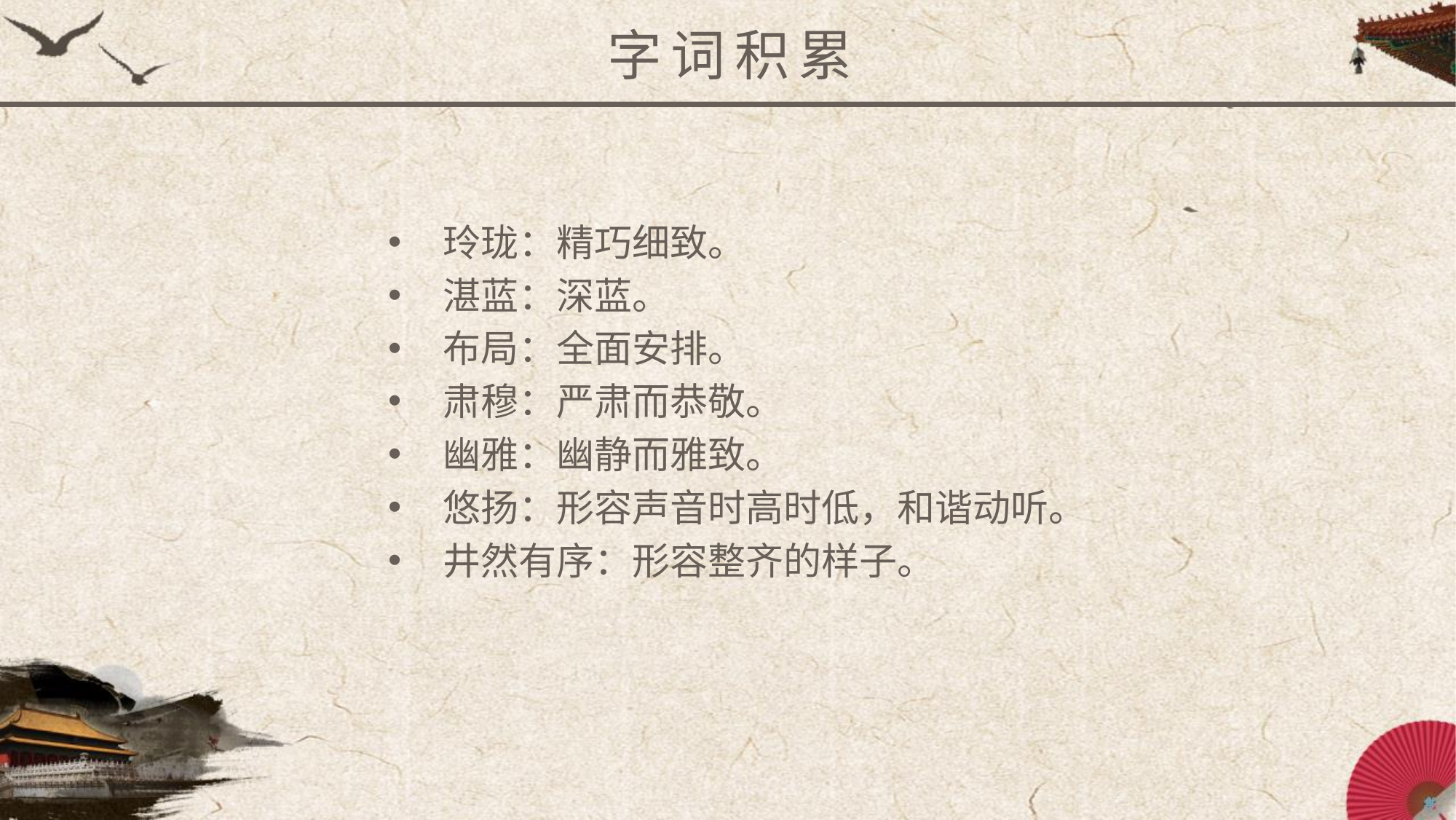

字词积累

玲珑：精巧细致。
湛蓝：深蓝。
布局：全面安排。
肃穆：严肃而恭敬。
幽雅：幽静而雅致。
悠扬：形容声音时高时低，和谐动听。
井然有序：形容整齐的样子。